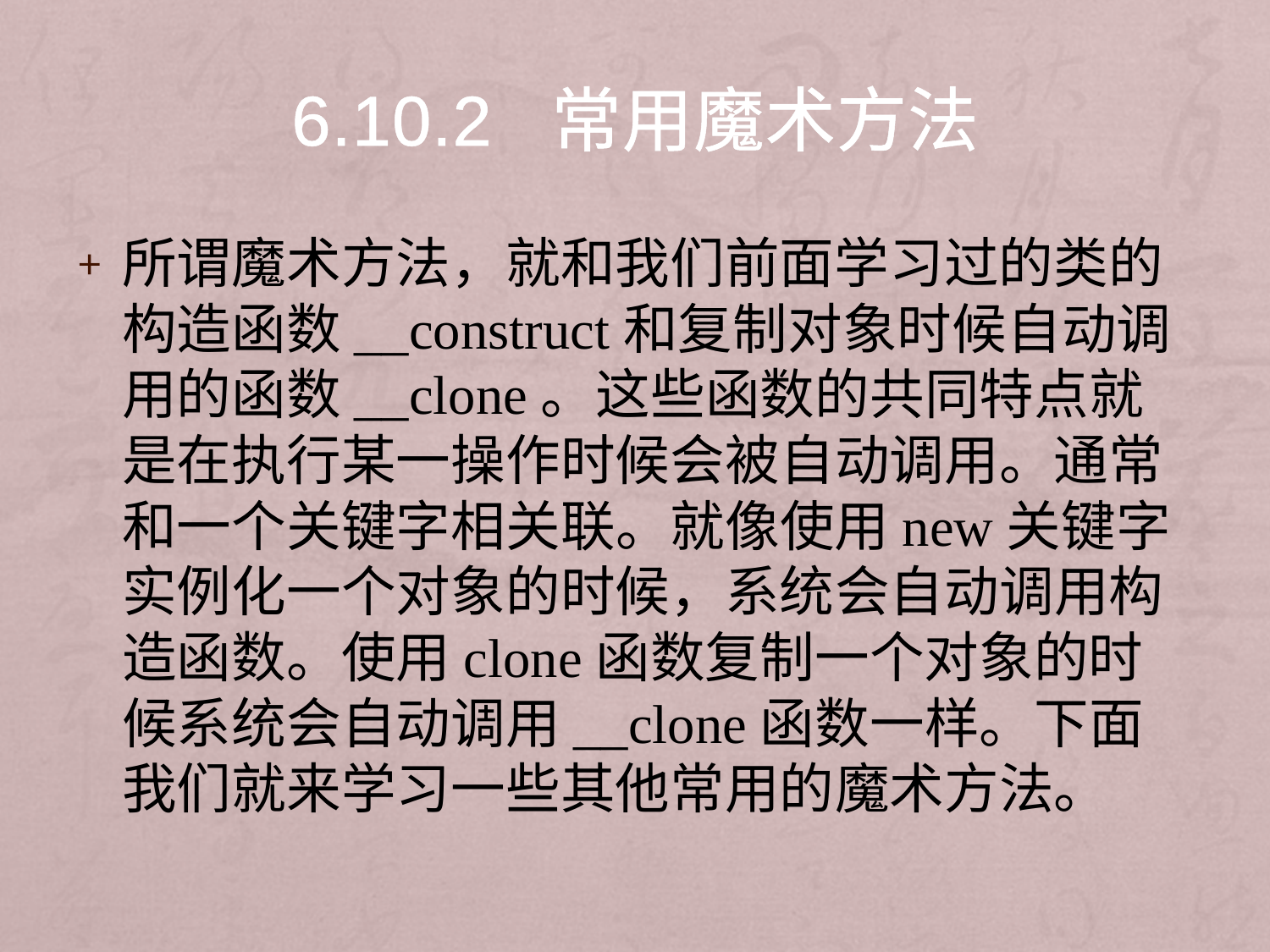

# 6.10.2  常用魔术方法
所谓魔术方法，就和我们前面学习过的类的构造函数__construct和复制对象时候自动调用的函数__clone。这些函数的共同特点就是在执行某一操作时候会被自动调用。通常和一个关键字相关联。就像使用new关键字实例化一个对象的时候，系统会自动调用构造函数。使用clone函数复制一个对象的时候系统会自动调用__clone函数一样。下面我们就来学习一些其他常用的魔术方法。